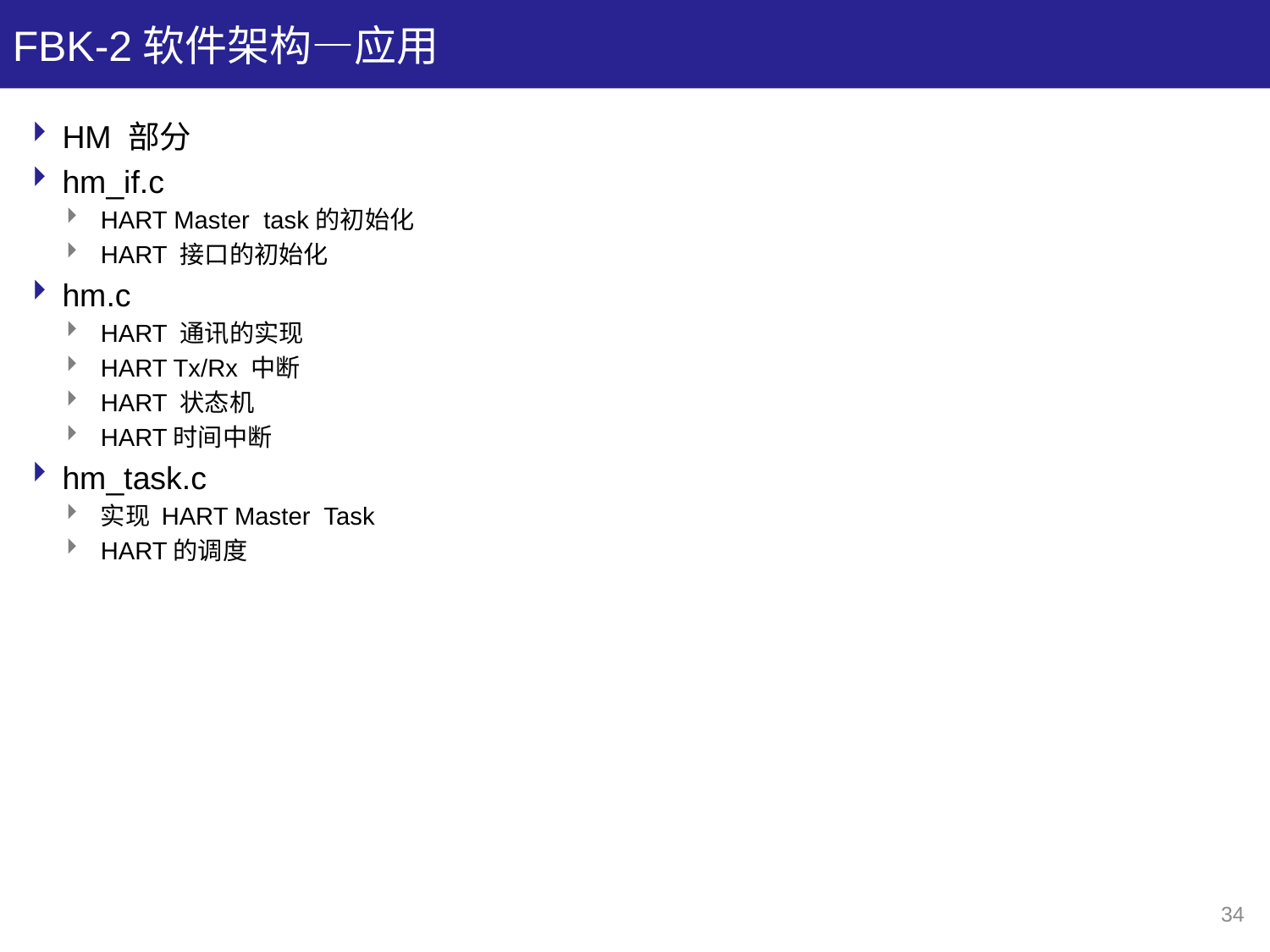

# FBK-2软件架构—应用
HM 部分
hm_if.c
HART Master  task的初始化
HART 接口的初始化
hm.c
HART 通讯的实现
HART Tx/Rx 中断
HART 状态机
HART时间中断
hm_task.c
实现 HART Master  Task
HART的调度

34